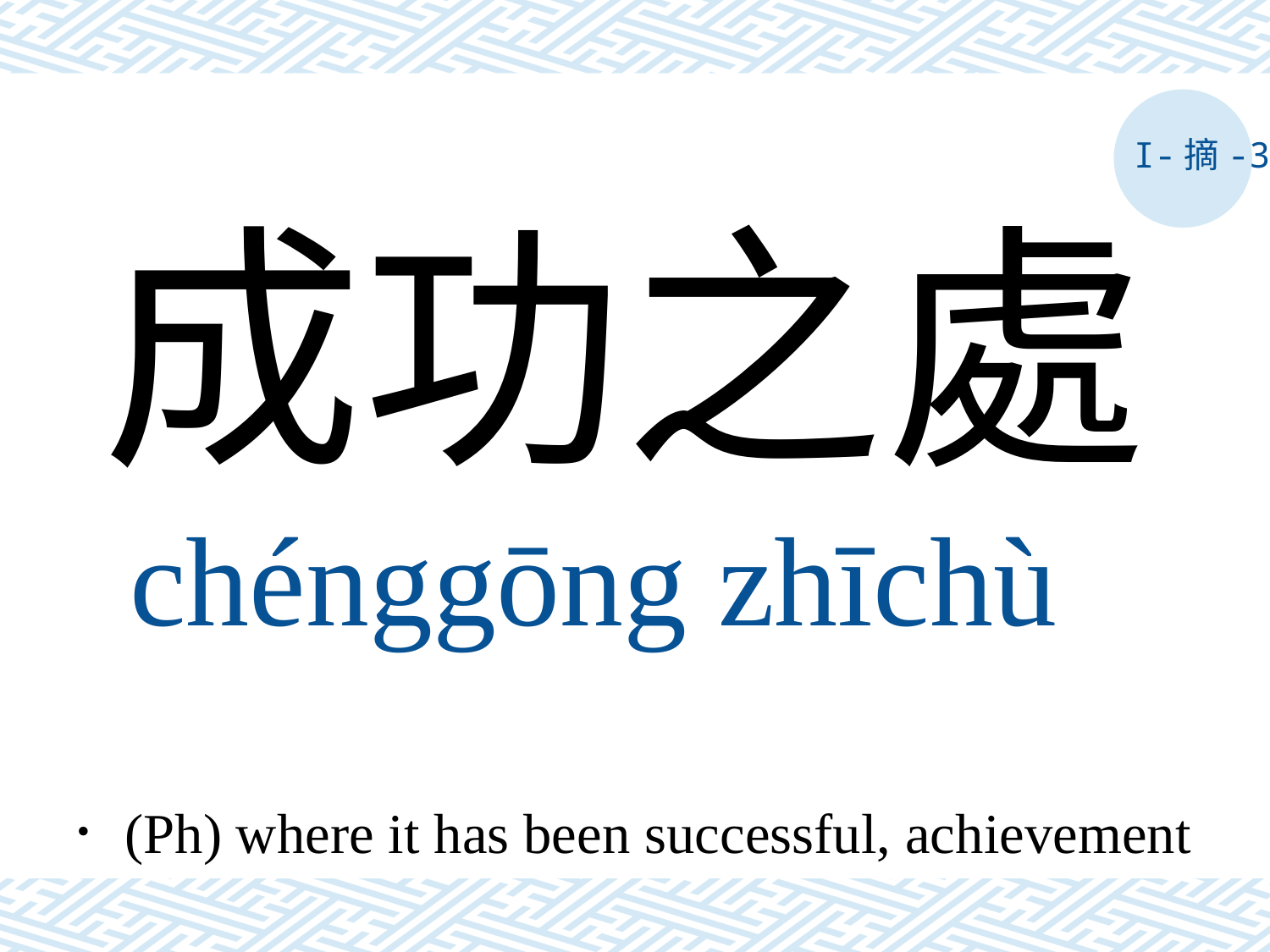

I-摘-3

成功之處
chénggōng zhīchù
．(Ph) where it has been successful, achievement